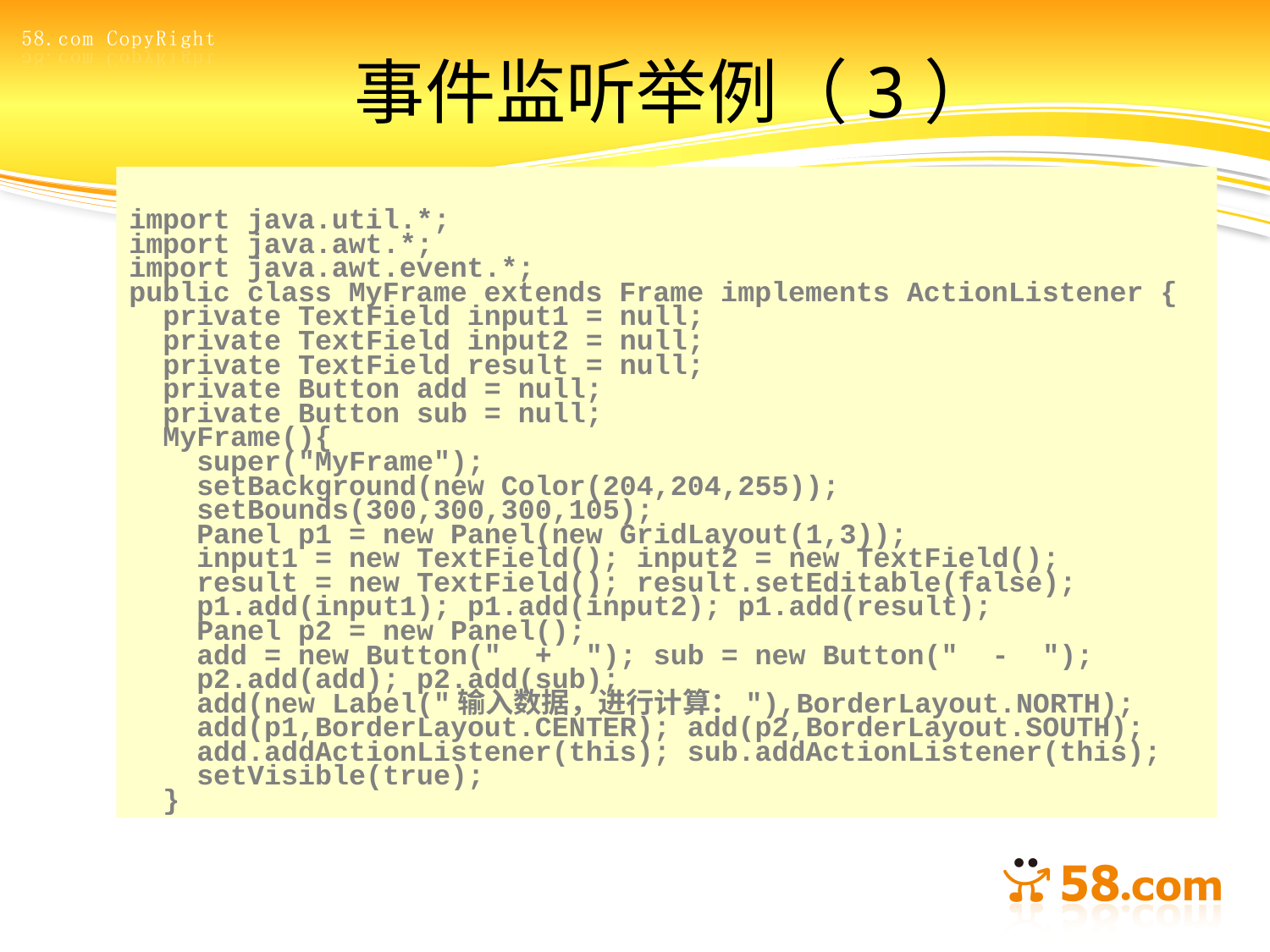

# 事件监听举例（3）

import java.util.*;
import java.awt.*;
import java.awt.event.*;
public class MyFrame extends Frame implements ActionListener {
  private TextField input1 = null;
  private TextField input2 = null;
  private TextField result = null;
  private Button add = null;
  private Button sub = null;
  MyFrame(){
    super("MyFrame");
    setBackground(new Color(204,204,255));
    setBounds(300,300,300,105);
    Panel p1 = new Panel(new GridLayout(1,3));
    input1 = new TextField(); input2 = new TextField();
    result = new TextField(); result.setEditable(false);
    p1.add(input1); p1.add(input2); p1.add(result);
    Panel p2 = new Panel();
    add = new Button("  +  "); sub = new Button("  -  ");
    p2.add(add); p2.add(sub);
    add(new Label("输入数据，进行计算："),BorderLayout.NORTH);
    add(p1,BorderLayout.CENTER); add(p2,BorderLayout.SOUTH);
    add.addActionListener(this); sub.addActionListener(this);
    setVisible(true);
  }